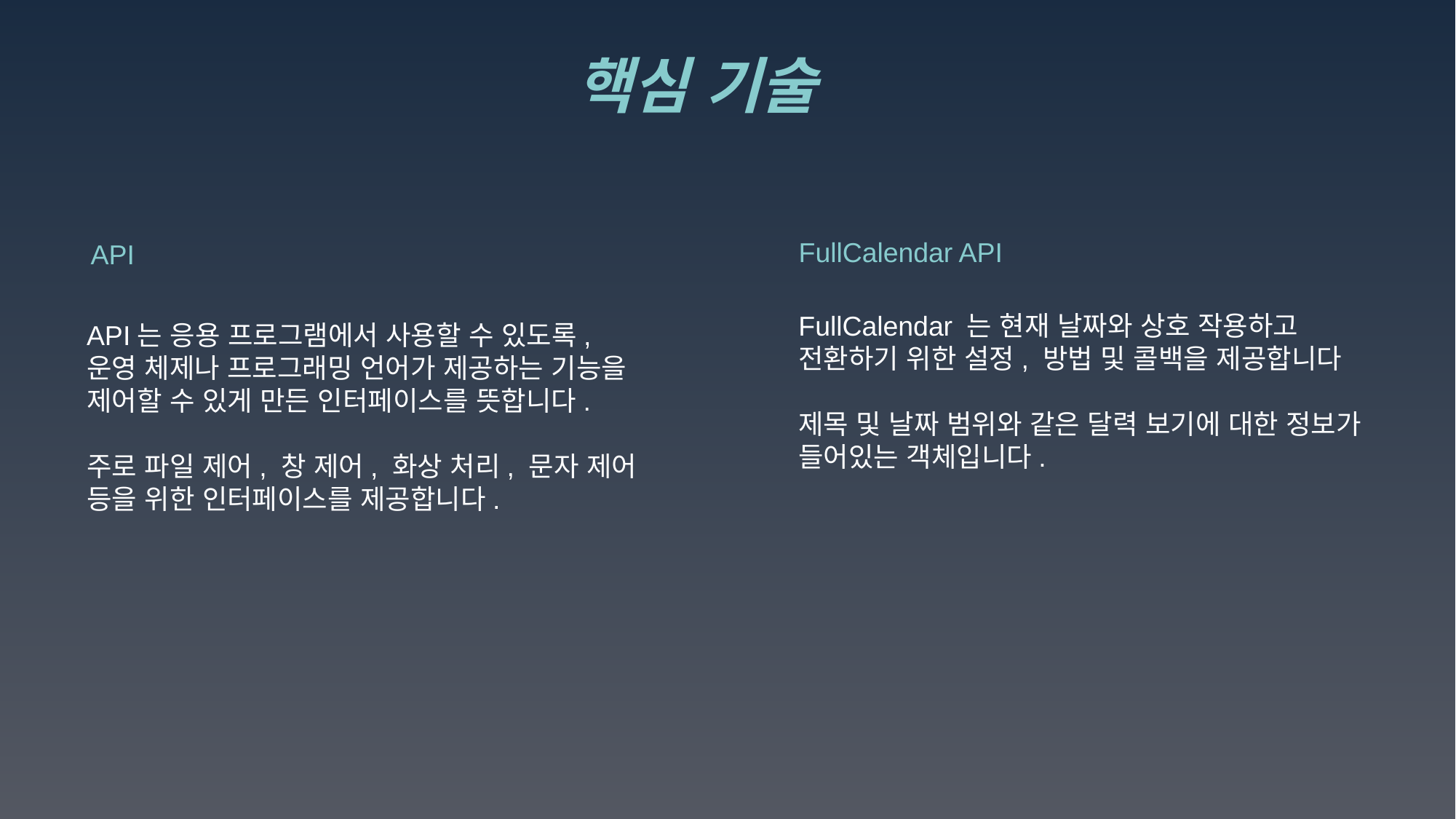

핵심 기술
FullCalendar API

API

FullCalendar 는 현재 날짜와 상호 작용하고
전환하기 위한 설정, 방법 및 콜백을 제공합니다

제목 및 날짜 범위와 같은 달력 보기에 대한 정보가 들어있는 객체입니다.
API는 응용 프로그램에서 사용할 수 있도록,
운영 체제나 프로그래밍 언어가 제공하는 기능을 제어할 수 있게 만든 인터페이스를 뜻합니다.

주로 파일 제어, 창 제어, 화상 처리, 문자 제어 등을 위한 인터페이스를 제공합니다.